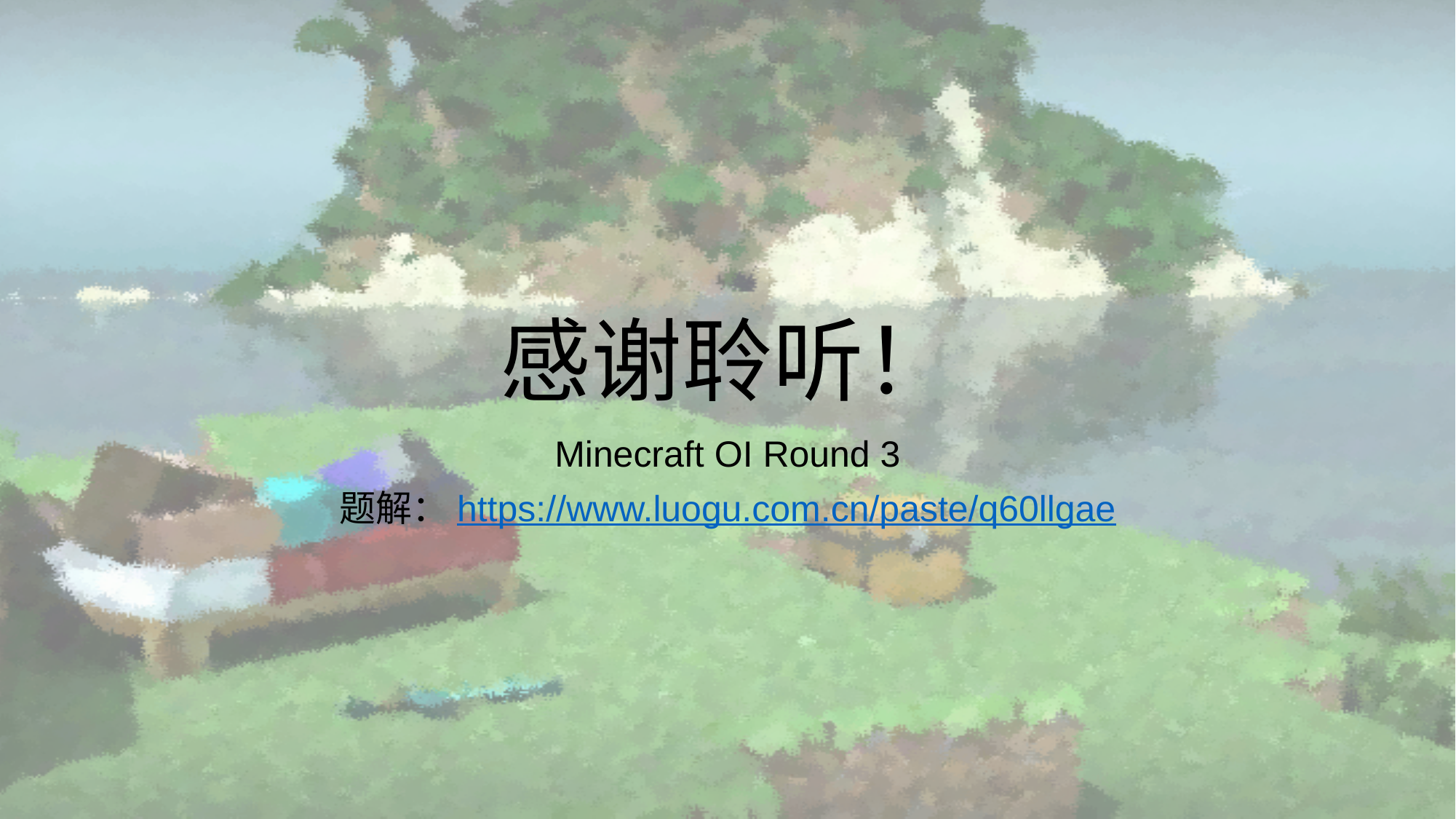

# 感谢聆听！
Minecraft OI Round 3
题解：https://www.luogu.com.cn/paste/q60llgae